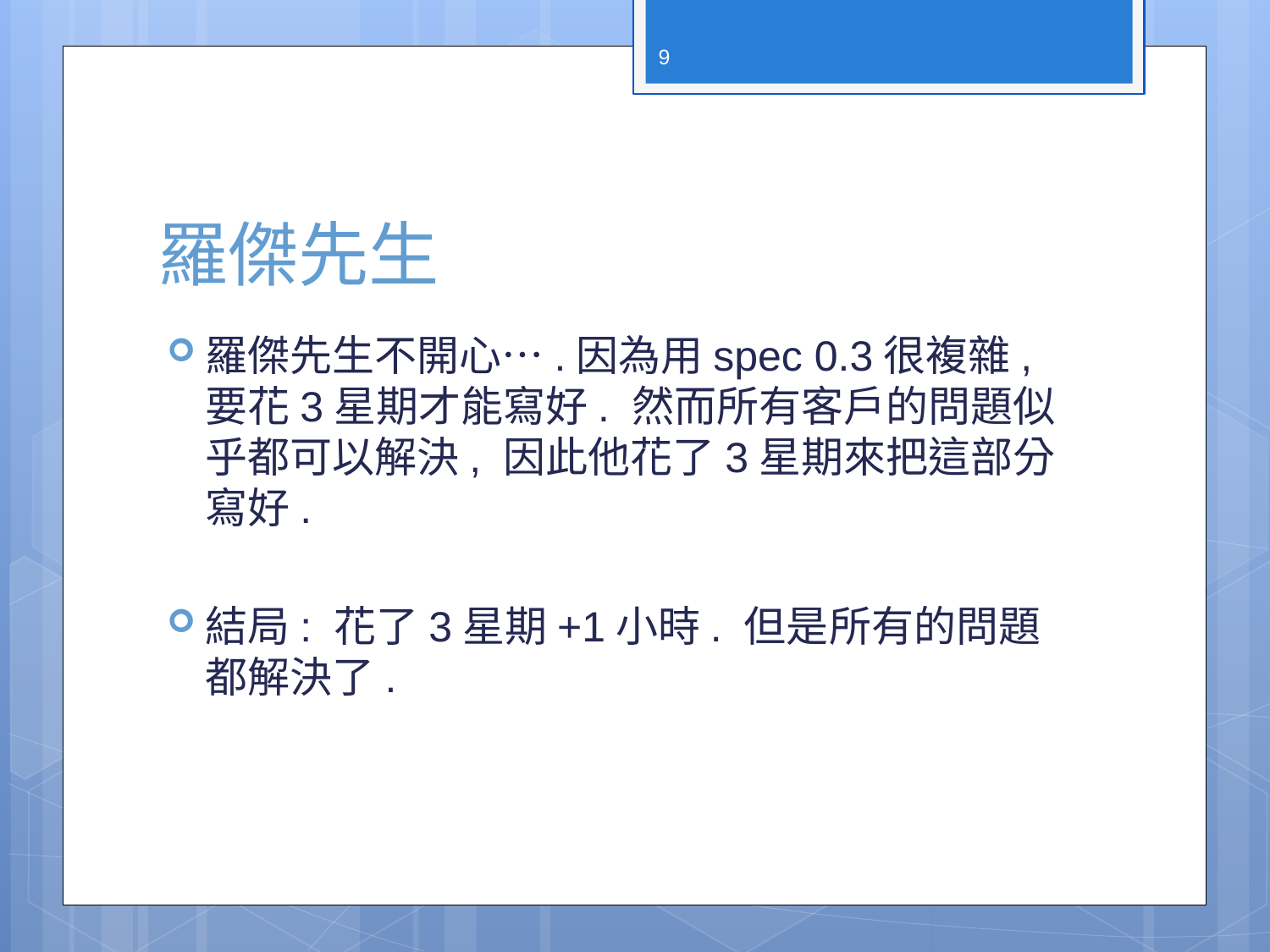

9
# 羅傑先生
羅傑先生不開心….因為用spec 0.3很複雜, 要花3星期才能寫好. 然而所有客戶的問題似乎都可以解決, 因此他花了3星期來把這部分寫好.

結局: 花了3星期+1小時. 但是所有的問題都解決了.